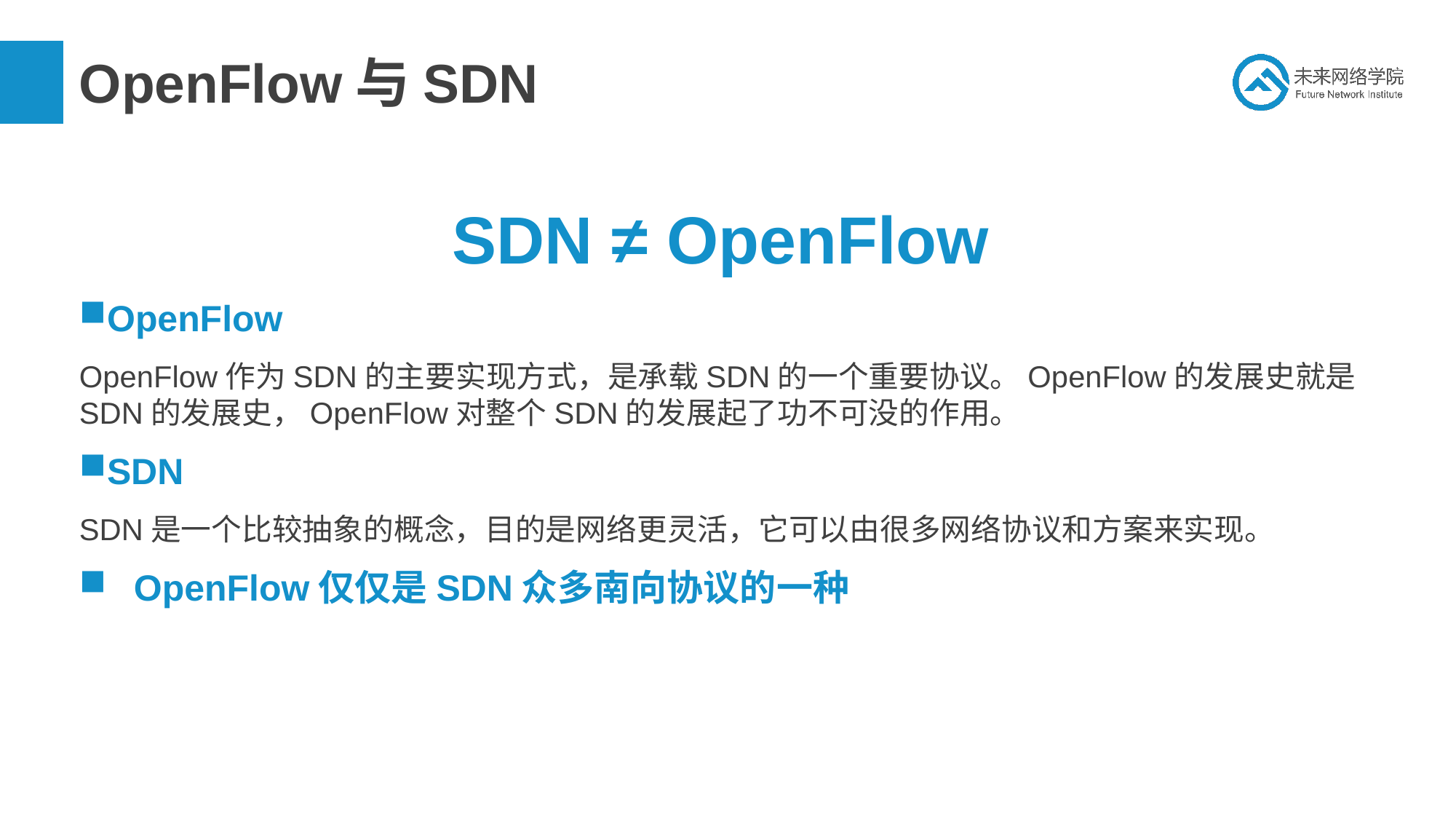

# OpenFlow与SDN
SDN ≠ OpenFlow
OpenFlow
OpenFlow作为SDN的主要实现方式，是承载SDN的一个重要协议。OpenFlow的发展史就是SDN的发展史，OpenFlow对整个SDN的发展起了功不可没的作用。
SDN
SDN是一个比较抽象的概念，目的是网络更灵活，它可以由很多网络协议和方案来实现。
OpenFlow仅仅是SDN众多南向协议的一种